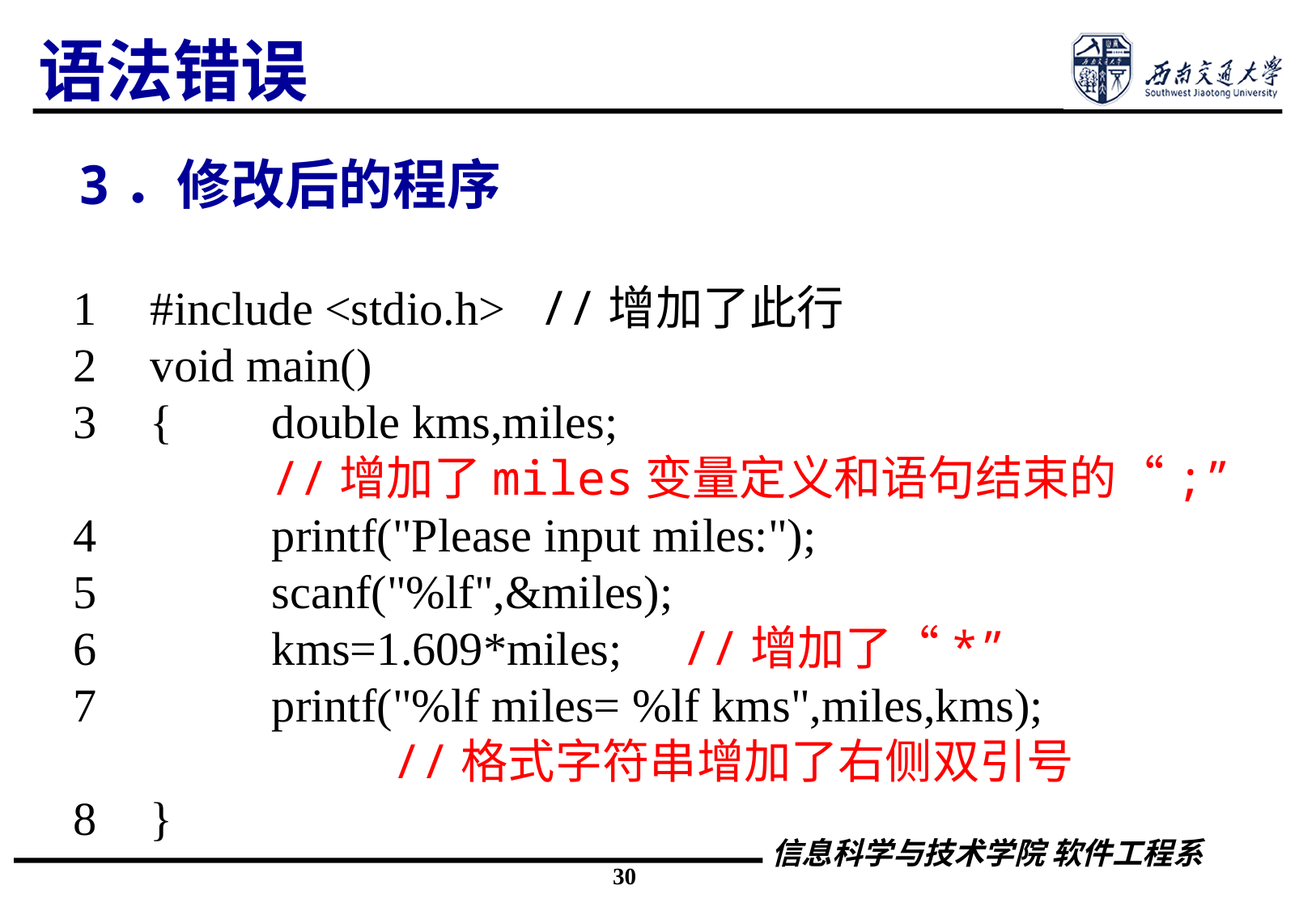

# 语法错误
3．修改后的程序
1	#include <stdio.h>   //增加了此行
2	void main()
3	{	double kms,miles;
		//增加了miles变量定义和语句结束的“;”
4		printf("Please input miles:");
5		scanf("%lf",&miles);
6		kms=1.609*miles;	    //增加了“*”
7		printf("%lf miles= %lf kms",miles,kms);
			//格式字符串增加了右侧双引号
8	}
30